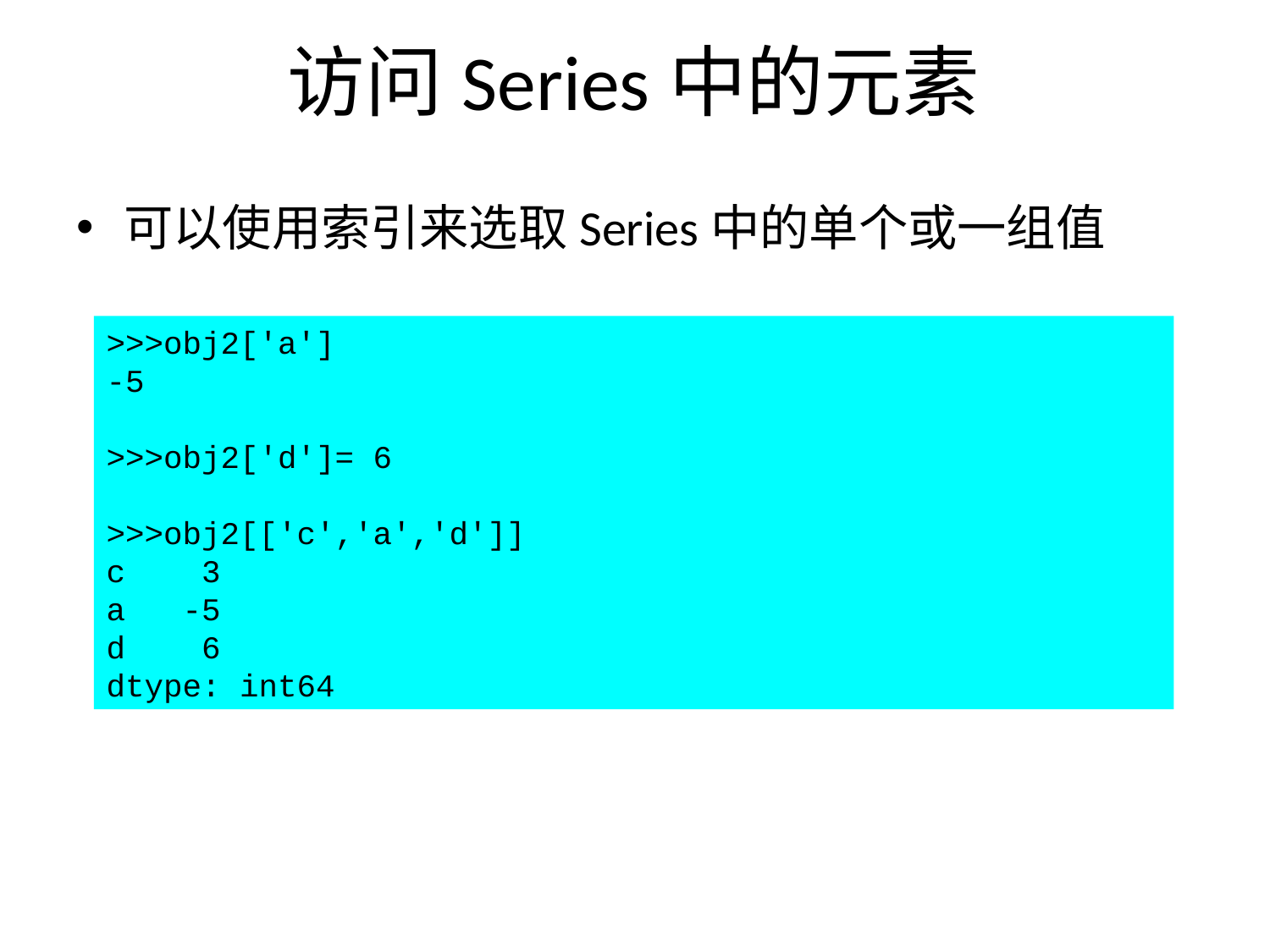

# 访问Series中的元素
可以使用索引来选取Series中的单个或一组值
>>>obj2['a']
-5

>>>obj2['d']= 6

>>>obj2[['c','a','d']]
c    3
a   -5
d    6
dtype: int64